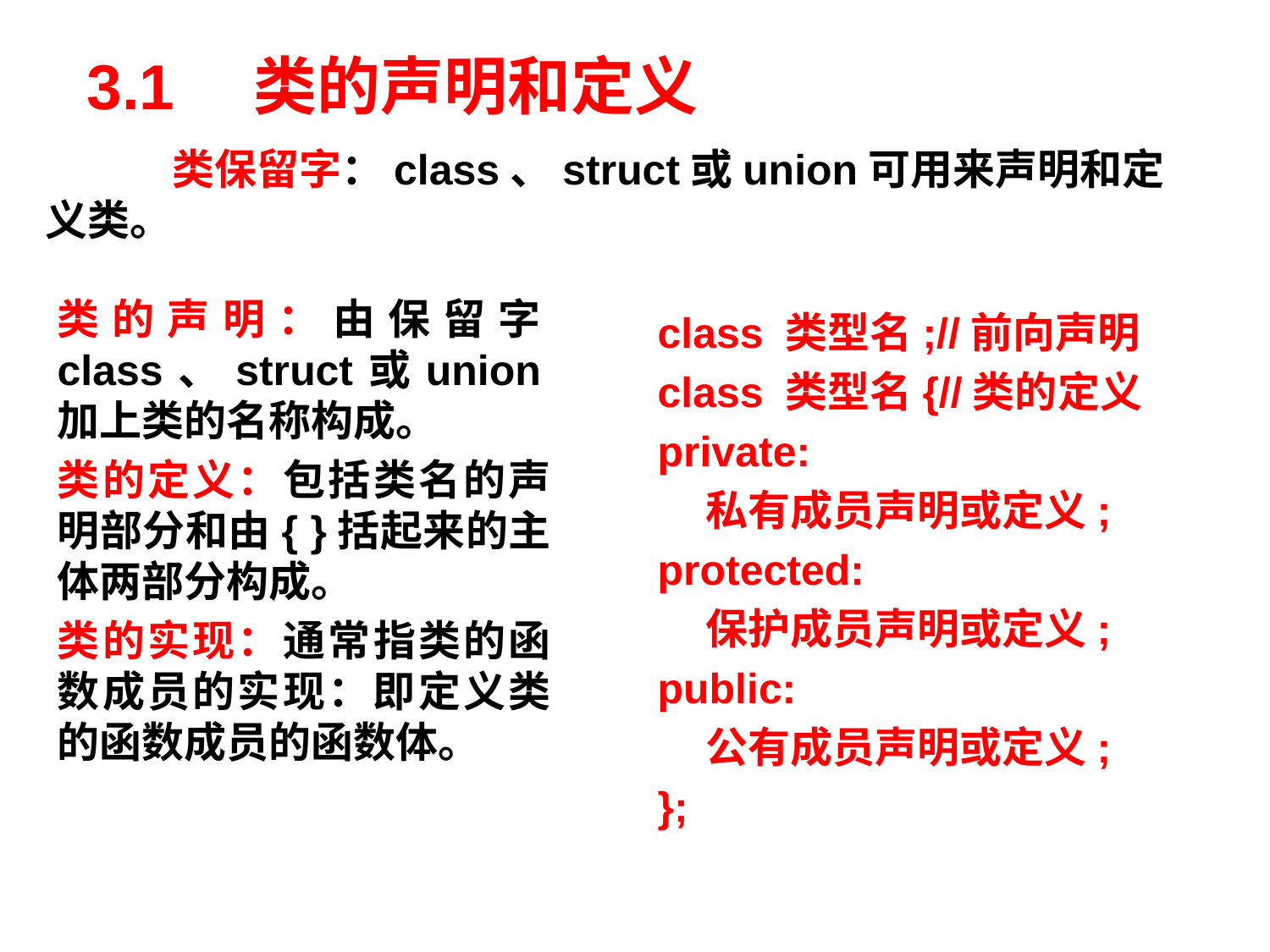

# 3.1　类的声明和定义
	类保留字：class、struct或union可用来声明和定义类。
类的声明：由保留字class、struct或union加上类的名称构成。
类的定义：包括类名的声明部分和由{ }括起来的主体两部分构成。
类的实现：通常指类的函数成员的实现：即定义类的函数成员的函数体。
class 类型名;//前向声明
class 类型名{//类的定义
private:
    私有成员声明或定义;
protected:
    保护成员声明或定义;
public:
    公有成员声明或定义;
};